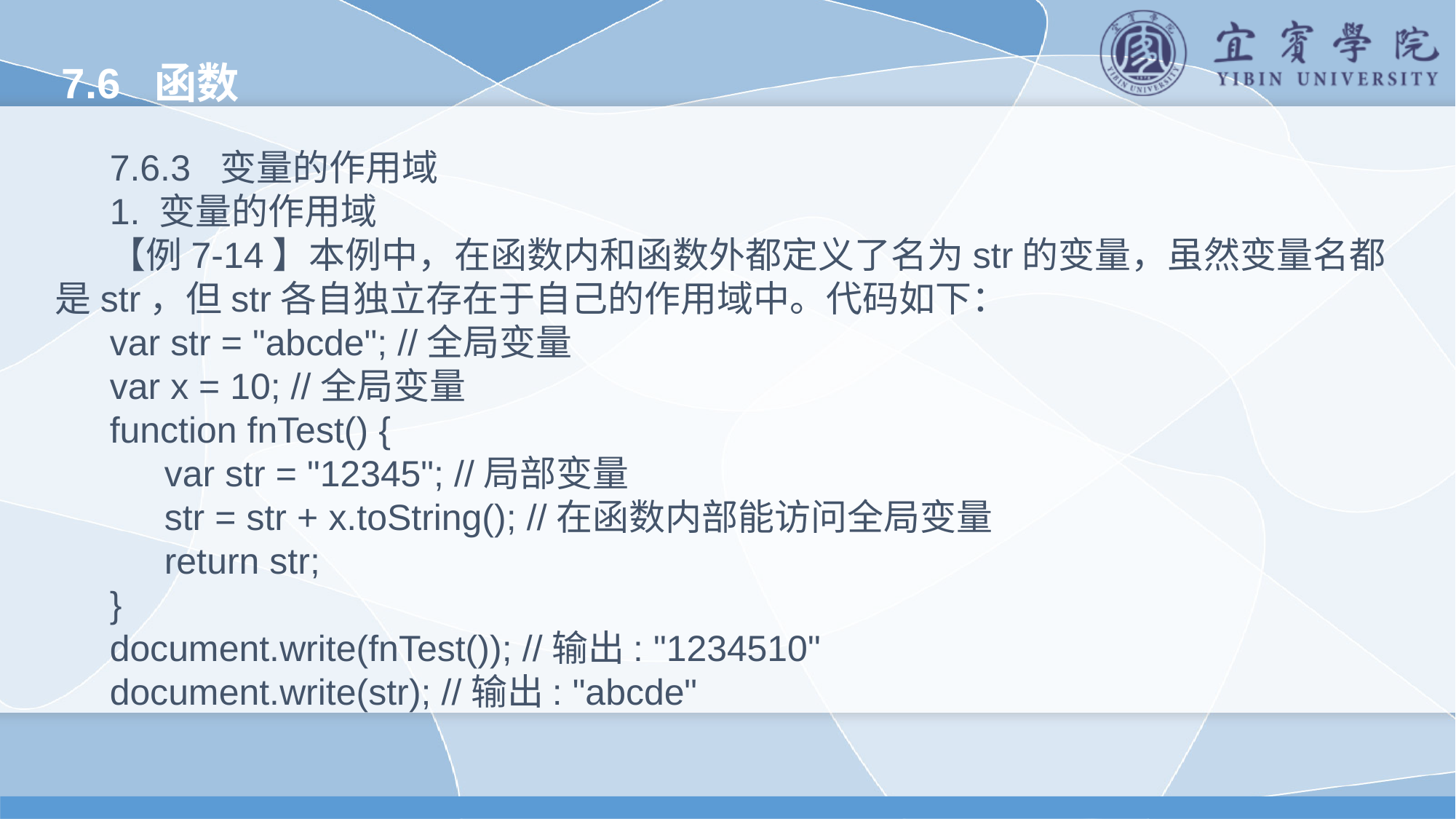

7.6  函数
7.6.3  变量的作用域
1. 变量的作用域
【例7-14】本例中，在函数内和函数外都定义了名为str的变量，虽然变量名都是str，但str各自独立存在于自己的作用域中。代码如下：
var str = "abcde"; //全局变量
var x = 10; //全局变量
function fnTest() {
	var str = "12345"; //局部变量
	str = str + x.toString(); //在函数内部能访问全局变量
	return str;
}
document.write(fnTest()); //输出: "1234510"
document.write(str); //输出: "abcde"